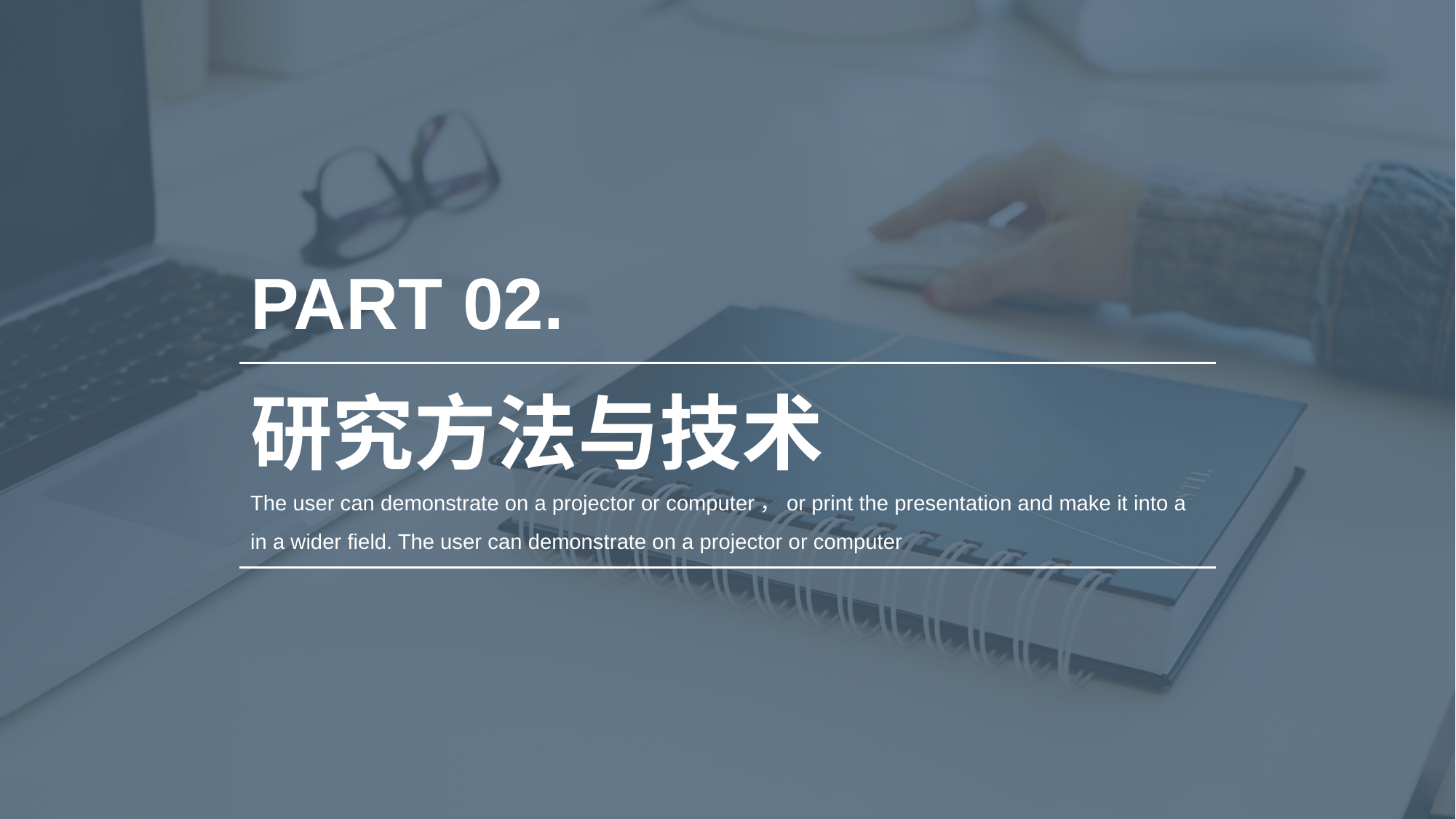

PART 02.
研究方法与技术
The user can demonstrate on a projector or computer，or print the presentation and make it into a in a wider field. The user can demonstrate on a projector or computer